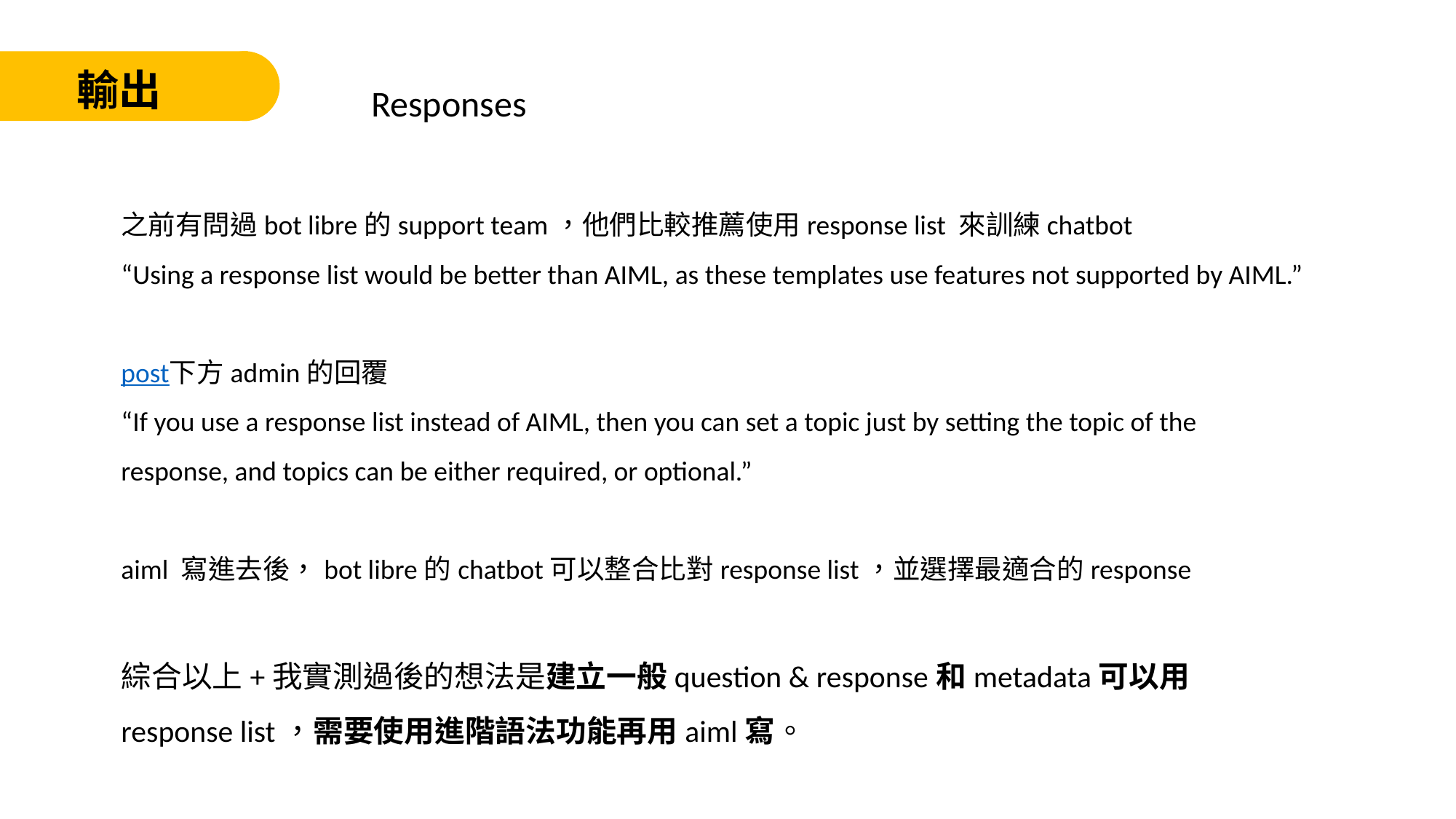

Responses
輸出
之前有問過bot libre的support team，他們比較推薦使用response list 來訓練chatbot
“Using a response list would be better than AIML, as these templates use features not supported by AIML.”

post下方admin的回覆
“If you use a response list instead of AIML, then you can set a topic just by setting the topic of the response, and topics can be either required, or optional.”

aiml 寫進去後，bot libre的chatbot可以整合比對response list，並選擇最適合的response

綜合以上+我實測過後的想法是建立一般question & response和metadata可以用response list，需要使用進階語法功能再用aiml寫。